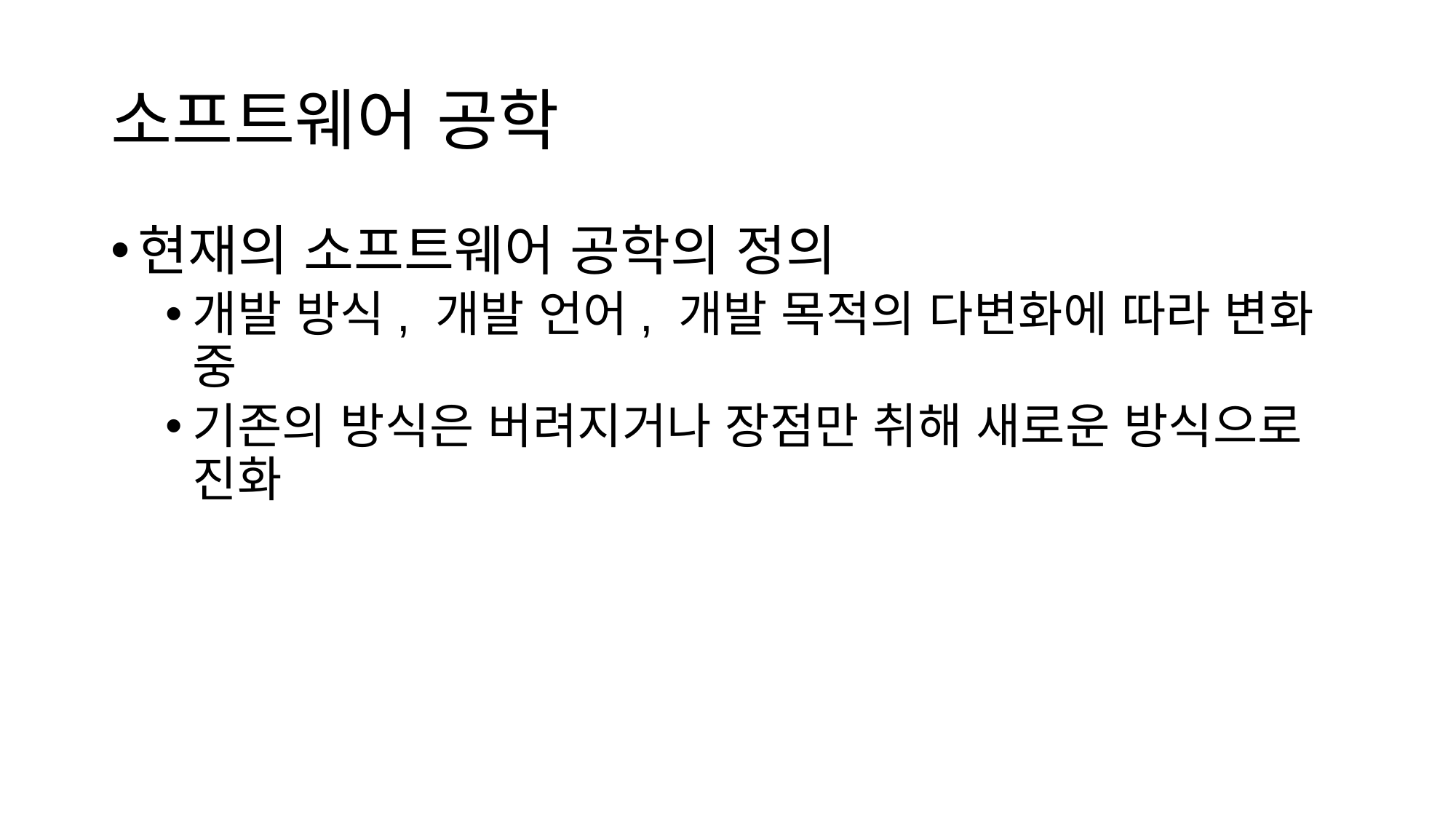

# 소프트웨어 공학
현재의 소프트웨어 공학의 정의
개발 방식, 개발 언어, 개발 목적의 다변화에 따라 변화 중
기존의 방식은 버려지거나 장점만 취해 새로운 방식으로 진화